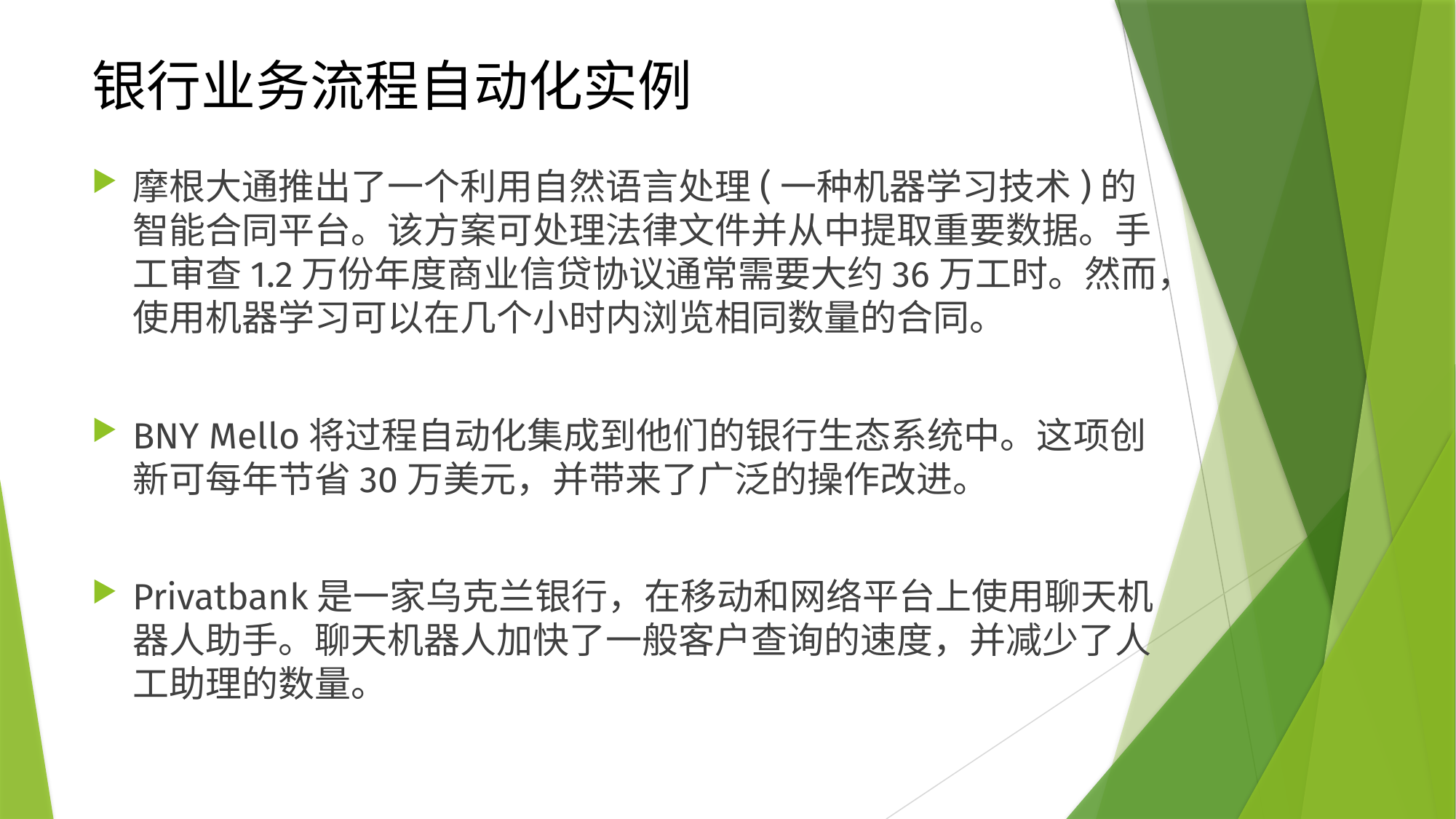

# 银行业务流程自动化实例
摩根大通推出了一个利用自然语言处理(一种机器学习技术)的智能合同平台。该方案可处理法律文件并从中提取重要数据。手工审查1.2万份年度商业信贷协议通常需要大约36万工时。然而，使用机器学习可以在几个小时内浏览相同数量的合同。

BNY Mello将过程自动化集成到他们的银行生态系统中。这项创新可每年节省30万美元，并带来了广泛的操作改进。

Privatbank是一家乌克兰银行，在移动和网络平台上使用聊天机器人助手。聊天机器人加快了一般客户查询的速度，并减少了人工助理的数量。